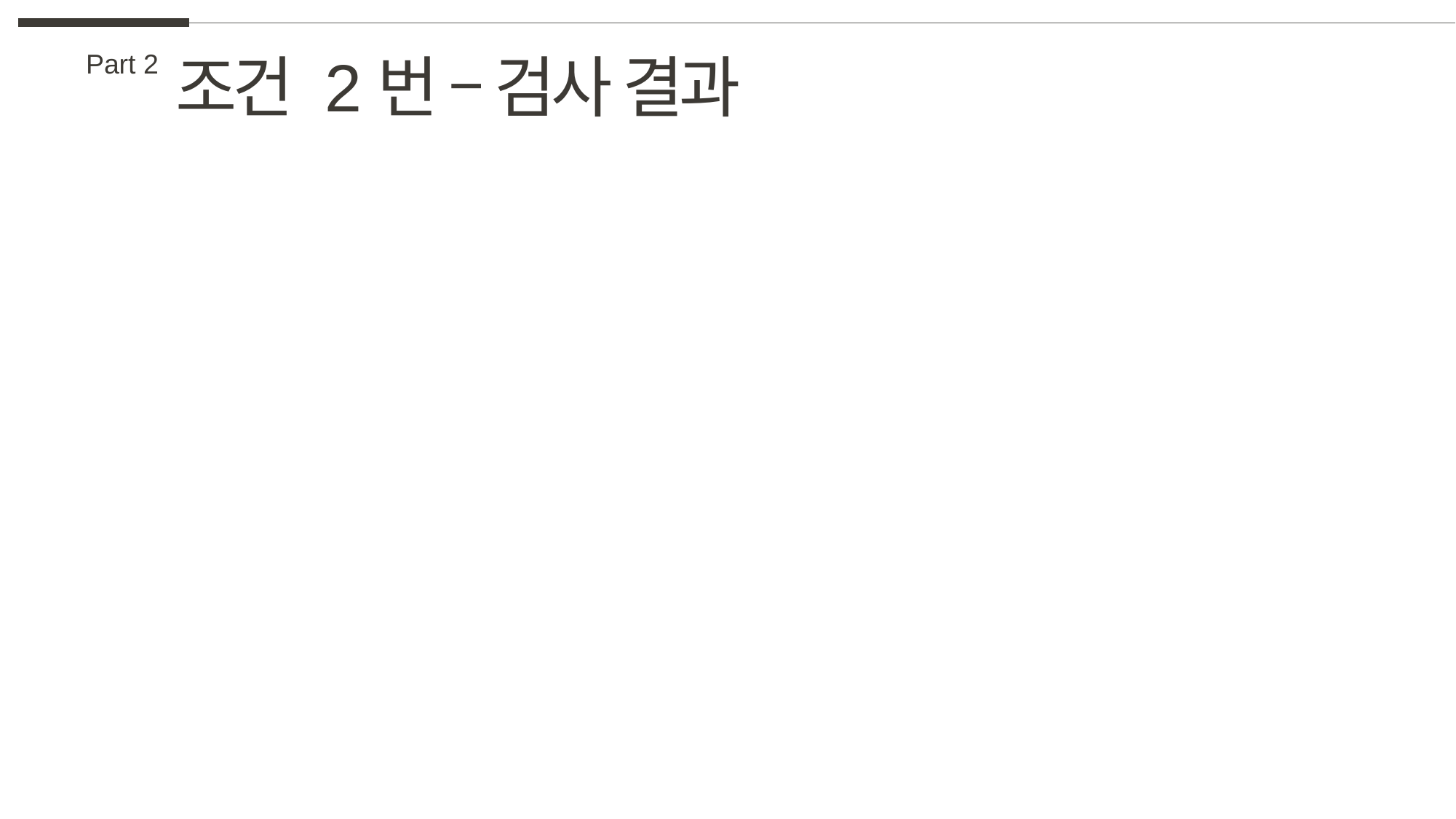

조건 2번 – 검사 결과
Part 2
내용을 입력하세요